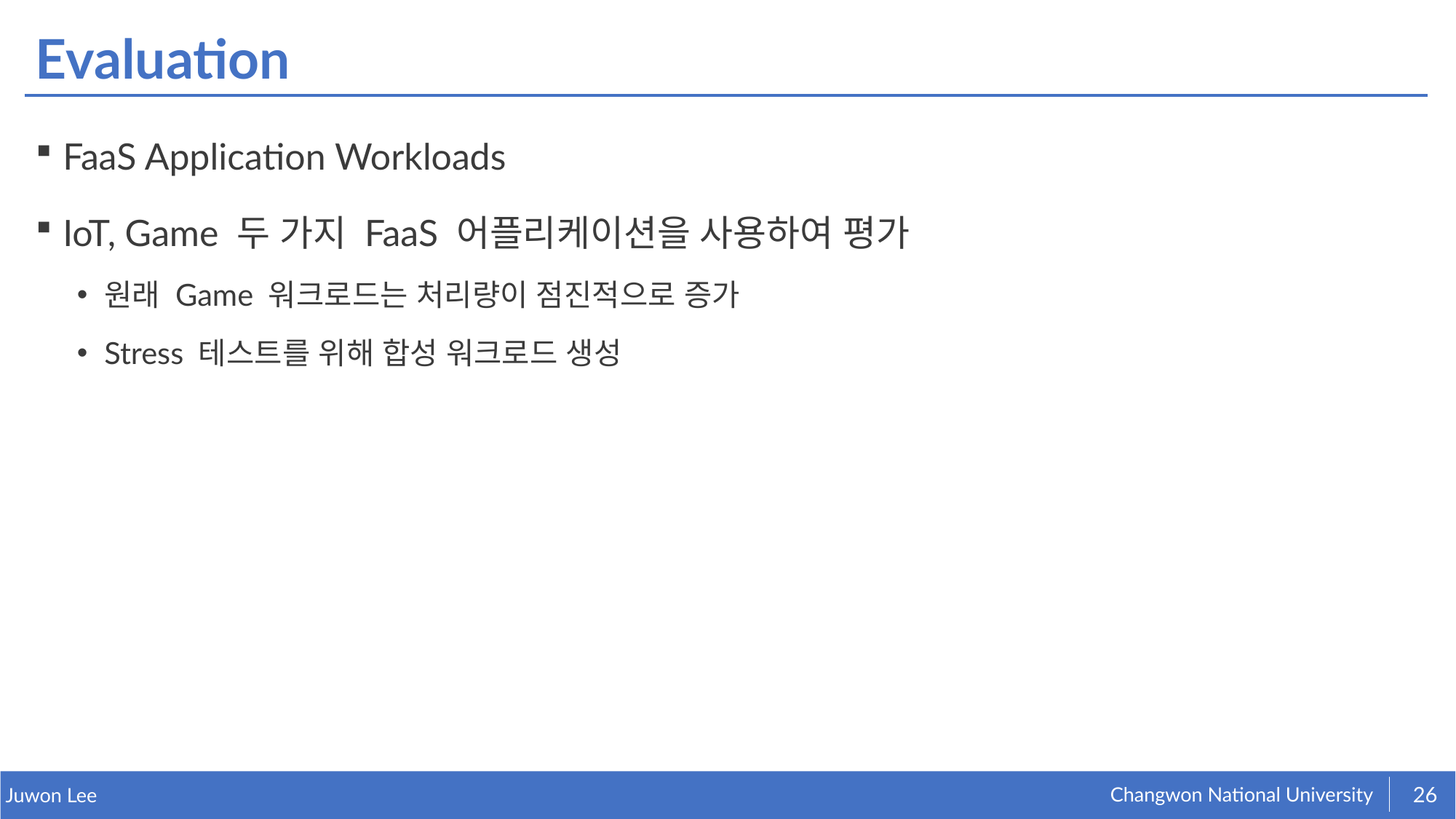

# Evaluation
FaaS Application Workloads
IoT, Game 두 가지 FaaS 어플리케이션을 사용하여 평가
원래 Game 워크로드는 처리량이 점진적으로 증가
Stress 테스트를 위해 합성 워크로드 생성

26